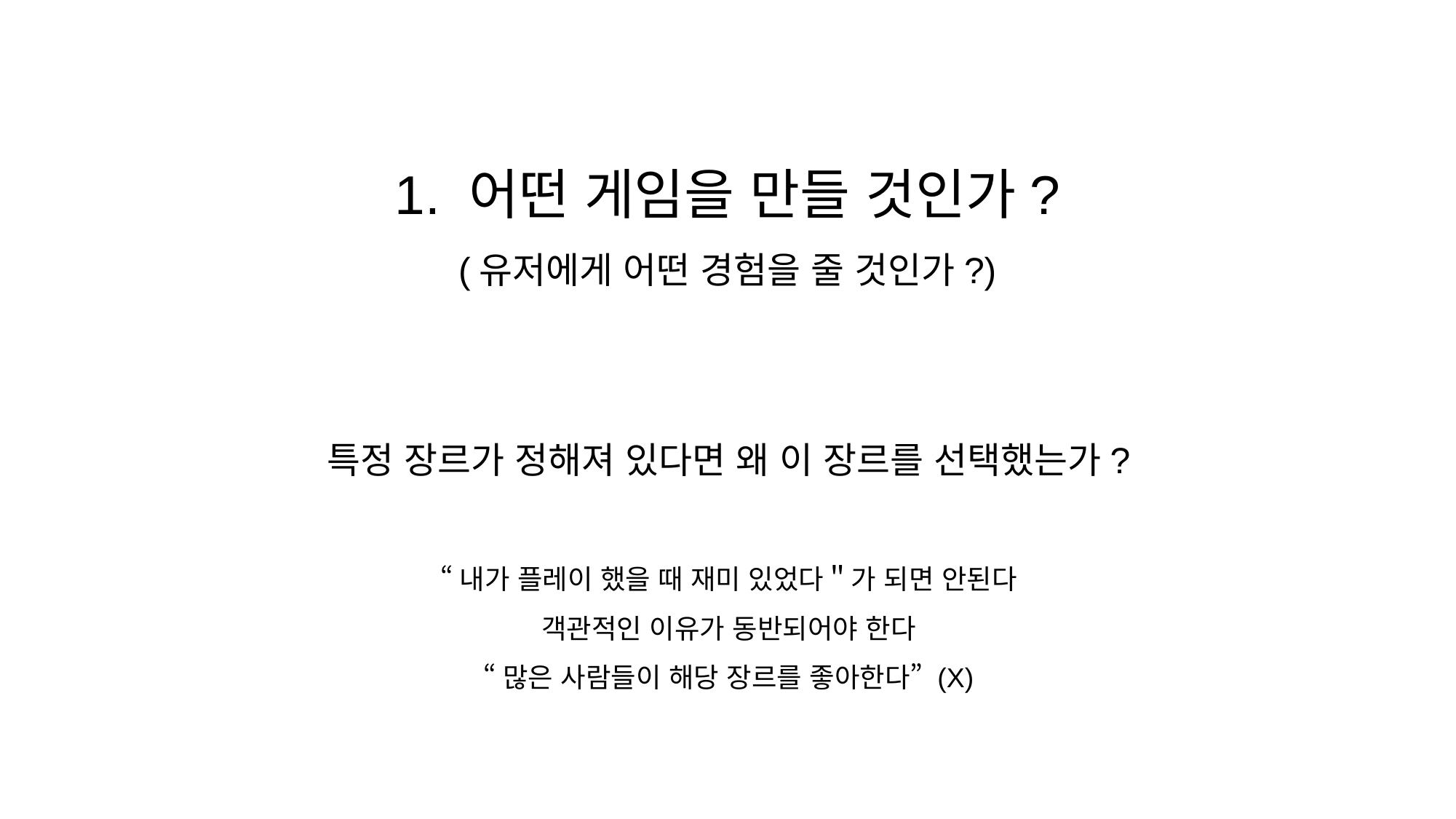

1. 어떤 게임을 만들 것인가?
(유저에게 어떤 경험을 줄 것인가?)
특정 장르가 정해져 있다면 왜 이 장르를 선택했는가?

“내가 플레이 했을 때 재미 있었다＂가 되면 안된다
객관적인 이유가 동반되어야 한다
“많은 사람들이 해당 장르를 좋아한다” (X)